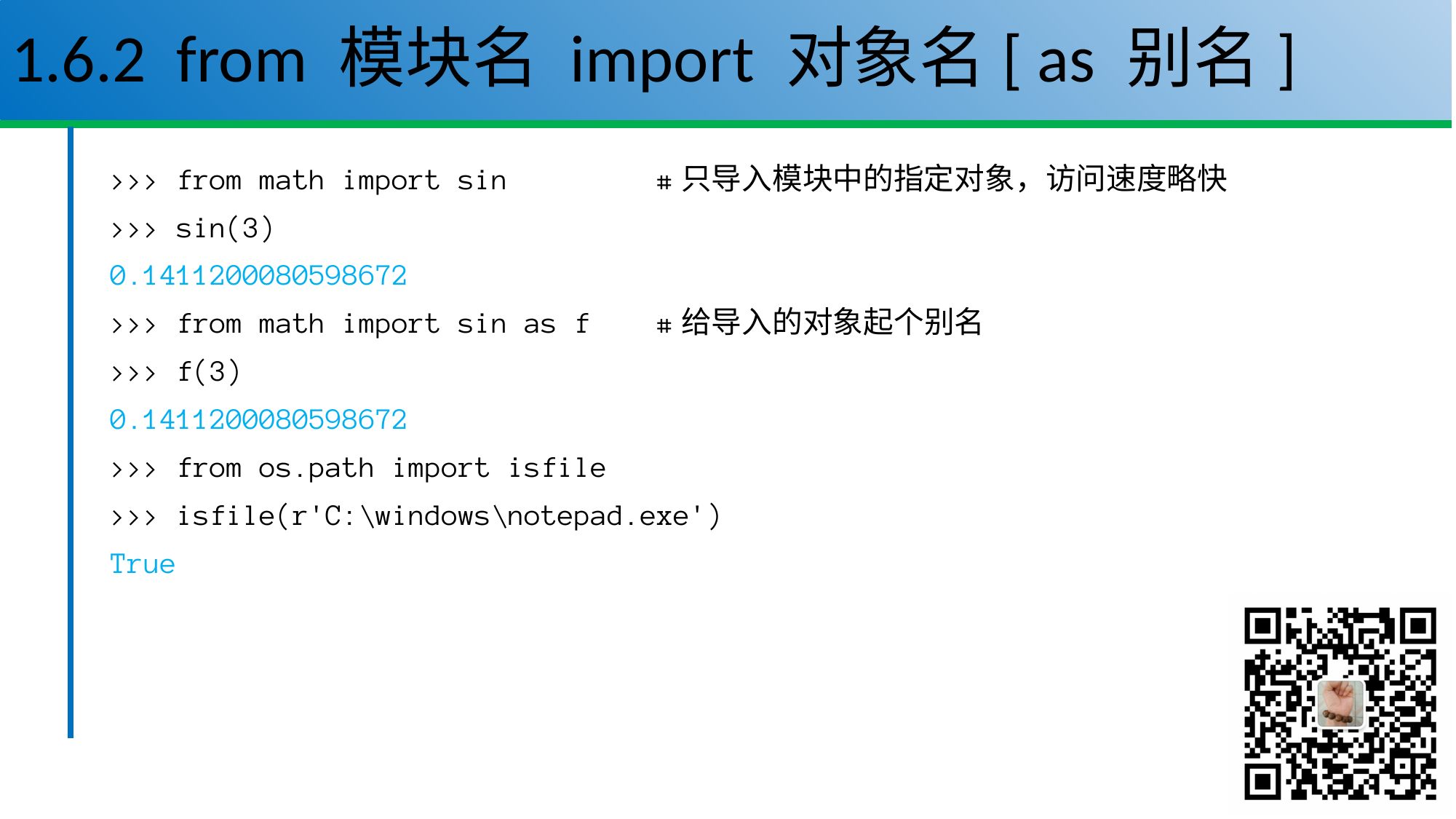

# 1.6.2  from 模块名 import 对象名[ as 别名]
>>> from math import sin         #只导入模块中的指定对象，访问速度略快
>>> sin(3)
0.1411200080598672
>>> from math import sin as f    #给导入的对象起个别名
>>> f(3)
0.1411200080598672
>>> from os.path import isfile
>>> isfile(r'C:\windows\notepad.exe')
True
22